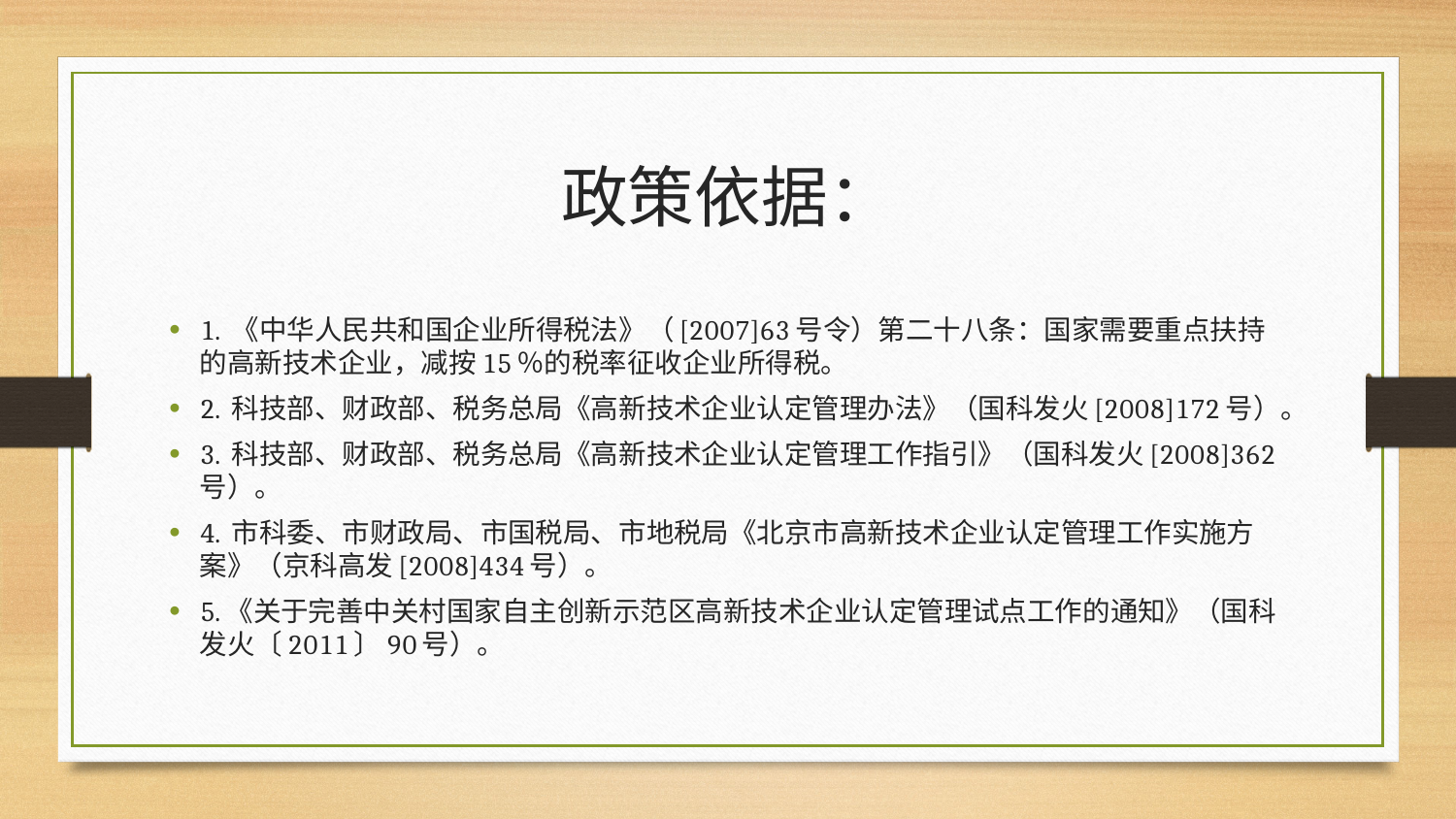

# 政策依据：
1. 《中华人民共和国企业所得税法》（[2007]63号令）第二十八条：国家需要重点扶持的高新技术企业，减按15％的税率征收企业所得税。
2. 科技部、财政部、税务总局《高新技术企业认定管理办法》（国科发火[2008]172号）。
3. 科技部、财政部、税务总局《高新技术企业认定管理工作指引》（国科发火[2008]362号）。
4. 市科委、市财政局、市国税局、市地税局《北京市高新技术企业认定管理工作实施方案》（京科高发[2008]434号）。
5.《关于完善中关村国家自主创新示范区高新技术企业认定管理试点工作的通知》（国科发火〔2011〕90号）。